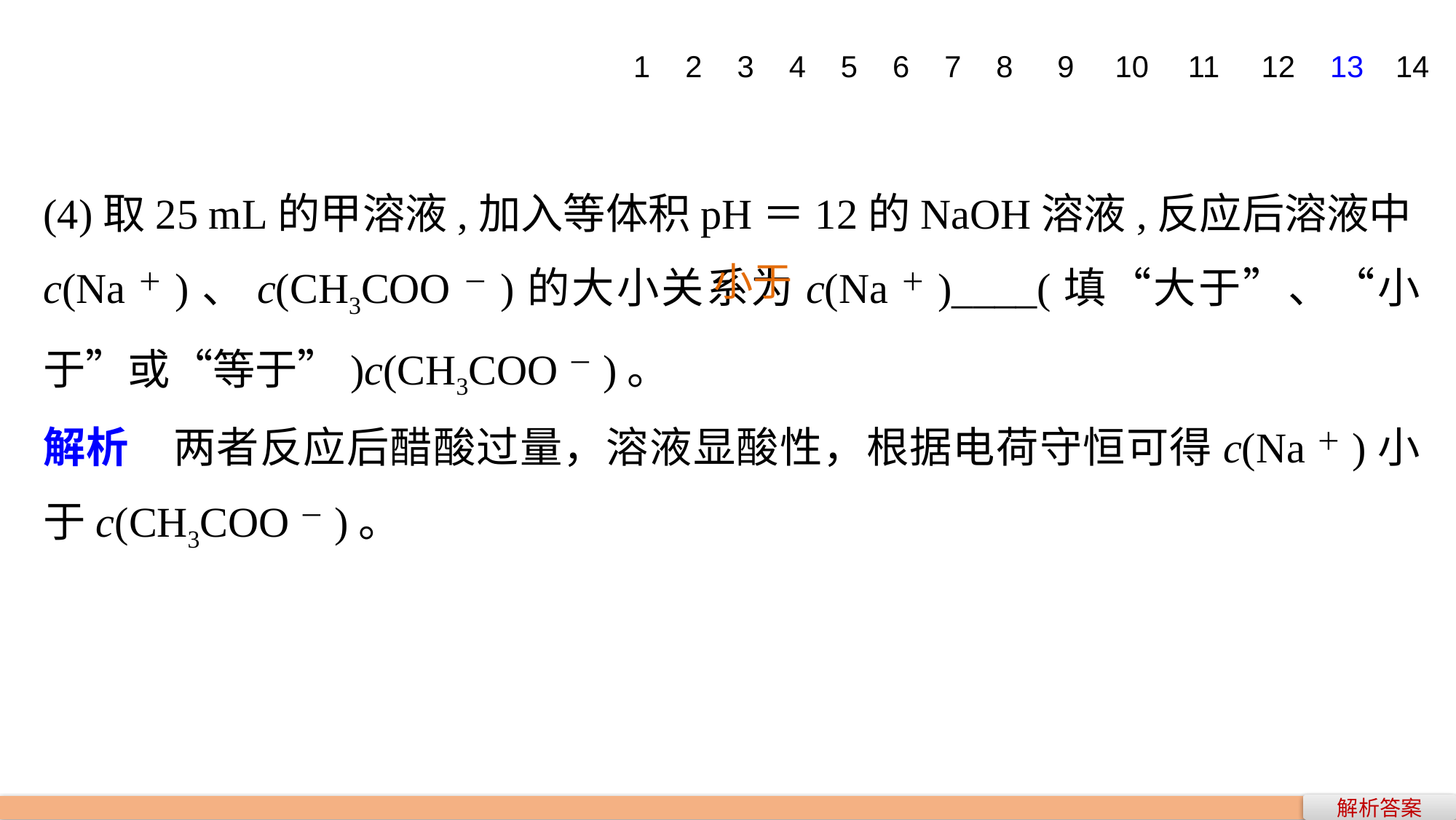

1
2
3
4
5
6
7
8
9
10
11
12
13
14
(4)取25 mL的甲溶液,加入等体积pH＝12的NaOH溶液,反应后溶液中c(Na＋)、c(CH3COO－)的大小关系为c(Na＋)____(填“大于”、“小于”或“等于”)c(CH3COO－)。
解析　两者反应后醋酸过量，溶液显酸性，根据电荷守恒可得c(Na＋)小于c(CH3COO－)。
小于
解析答案